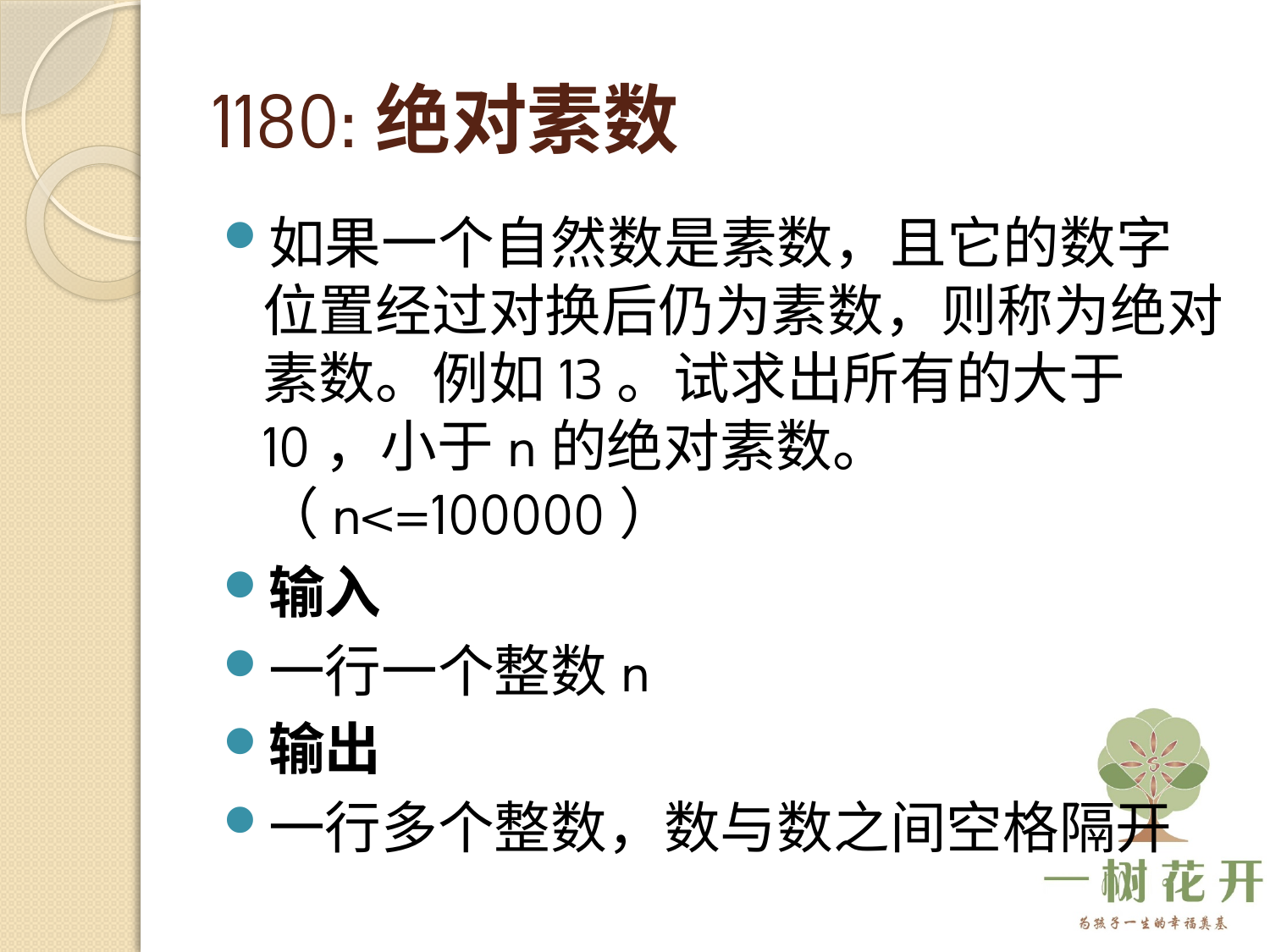

# 1180:绝对素数
如果一个自然数是素数，且它的数字位置经过对换后仍为素数，则称为绝对素数。例如13。试求出所有的大于10，小于n的绝对素数。（n<=100000）
输入
一行一个整数n
输出
一行多个整数，数与数之间空格隔开